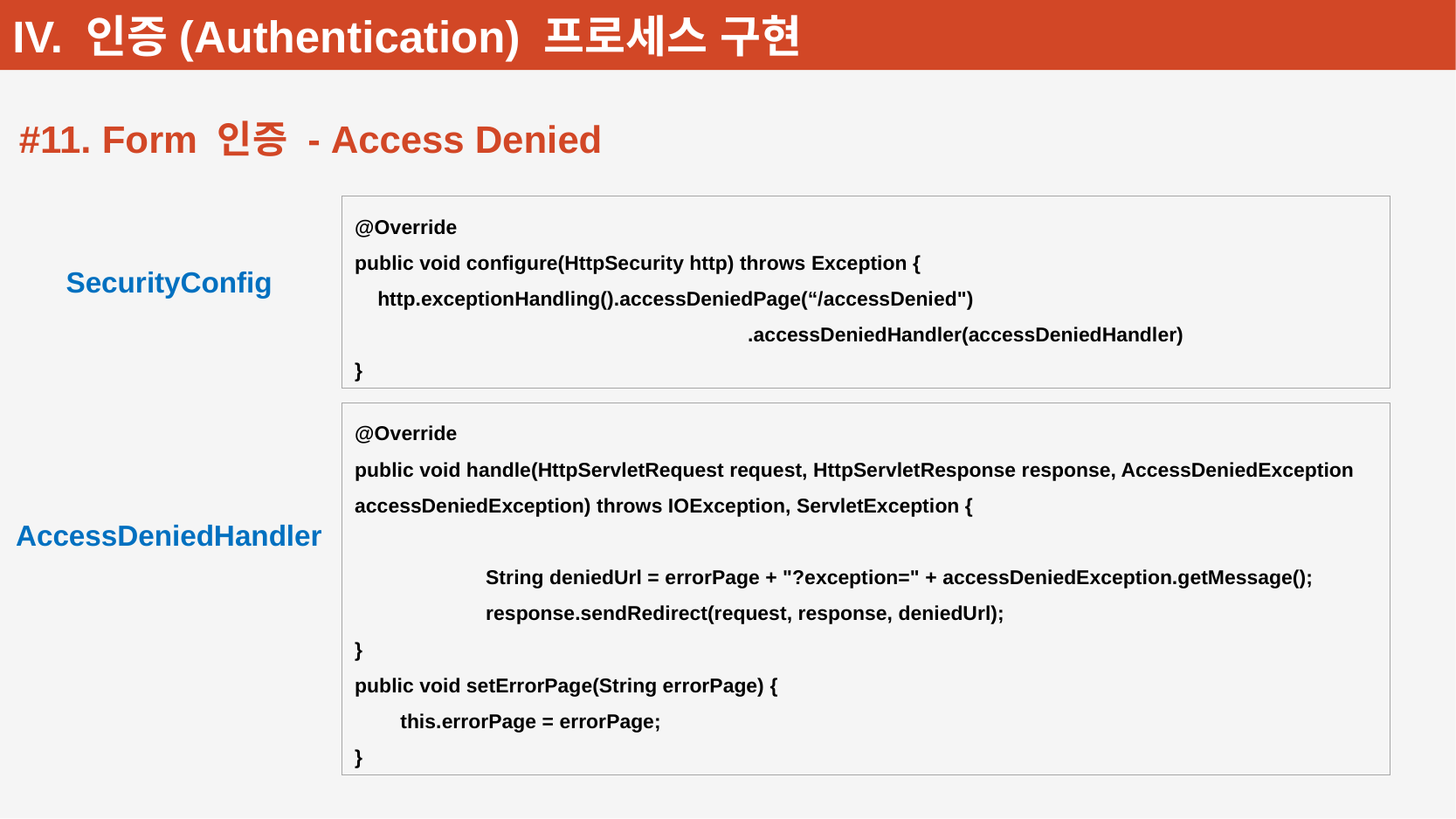

#11. Form 인증 - Access Denied
@Override
public void configure(HttpSecurity http) throws Exception {
    http.exceptionHandling().accessDeniedPage(“/accessDenied")
			.accessDeniedHandler(accessDeniedHandler)
}
SecurityConfig
@Override
public void handle(HttpServletRequest request, HttpServletResponse response, AccessDeniedException accessDeniedException) throws IOException, ServletException {

	String deniedUrl = errorPage + "?exception=" + accessDeniedException.getMessage();
	response.sendRedirect(request, response, deniedUrl);
}
public void setErrorPage(String errorPage) {
        this.errorPage = errorPage;
}
AccessDeniedHandler